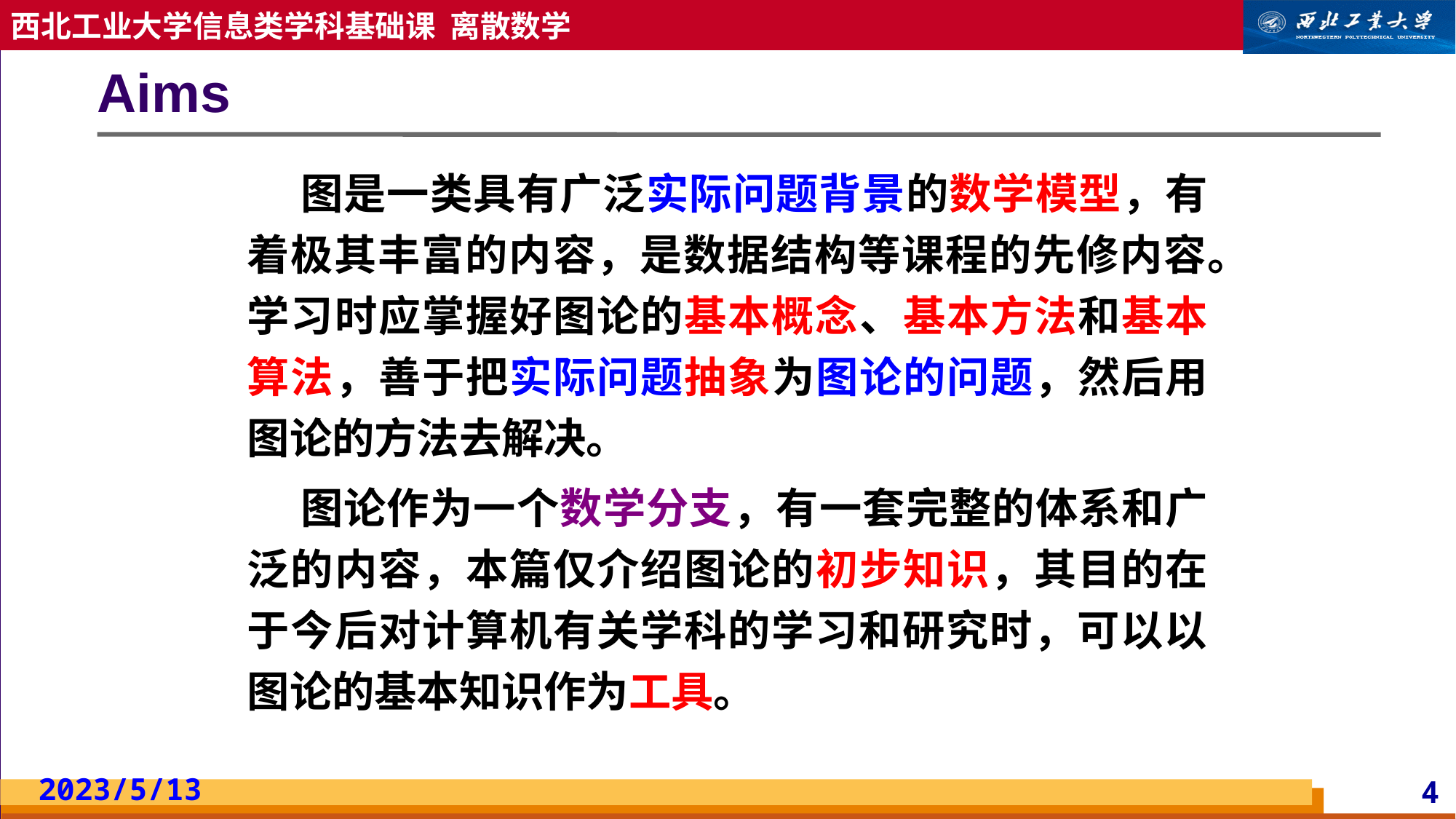

# Aims
    图是一类具有广泛实际问题背景的数学模型，有着极其丰富的内容，是数据结构等课程的先修内容。学习时应掌握好图论的基本概念、基本方法和基本算法，善于把实际问题抽象为图论的问题，然后用图论的方法去解决。
    图论作为一个数学分支，有一套完整的体系和广泛的内容，本篇仅介绍图论的初步知识，其目的在于今后对计算机有关学科的学习和研究时，可以以图论的基本知识作为工具。
2023/5/13